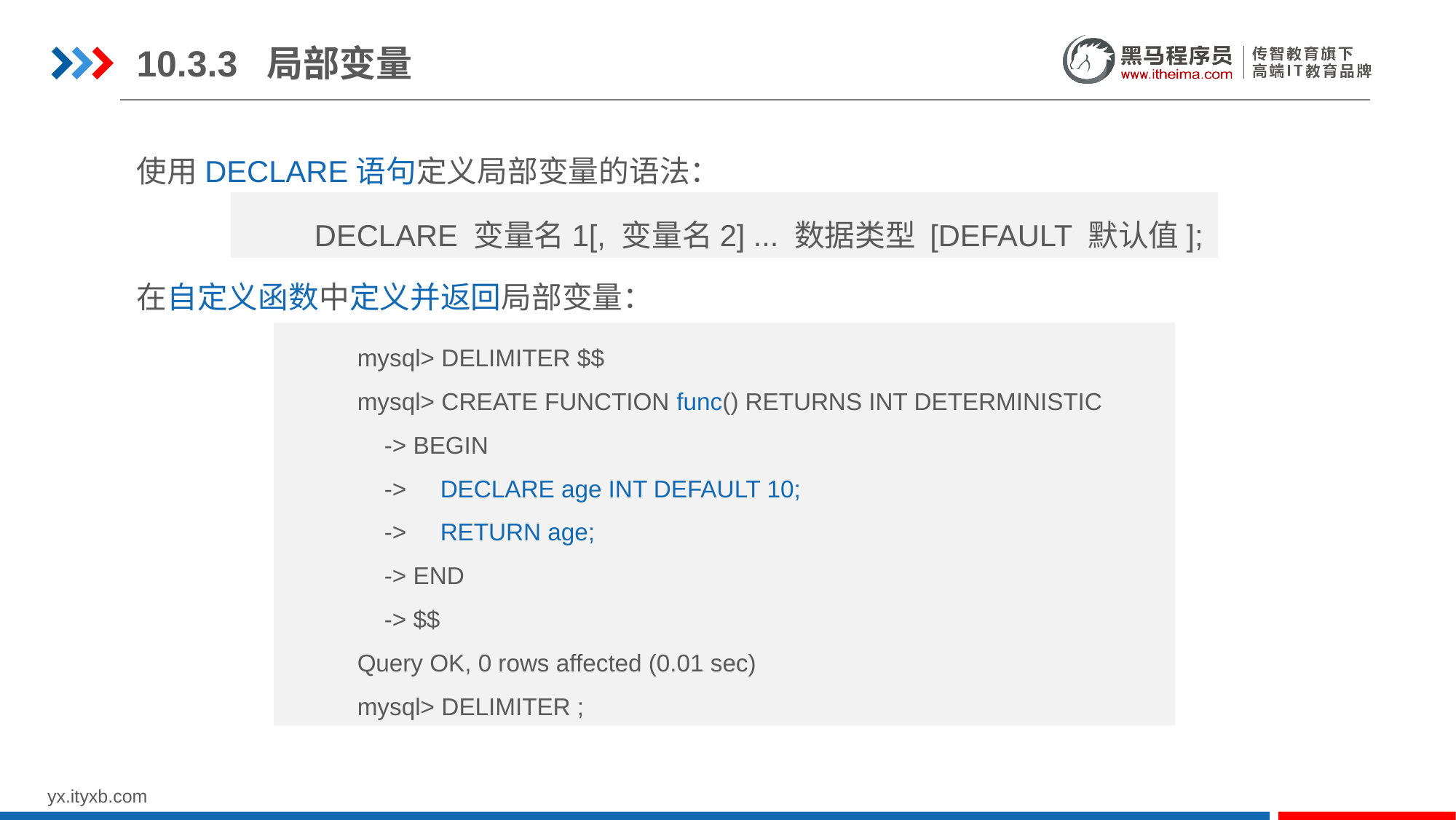

10.3.3  局部变量
使用DECLARE语句定义局部变量的语法：
DECLARE 变量名1[, 变量名2] ... 数据类型 [DEFAULT 默认值];
在自定义函数中定义并返回局部变量：
mysql> DELIMITER $$
mysql> CREATE FUNCTION func() RETURNS INT DETERMINISTIC
    -> BEGIN
    ->     DECLARE age INT DEFAULT 10;
    ->     RETURN age;
    -> END
    -> $$
Query OK, 0 rows affected (0.01 sec)
mysql> DELIMITER ;